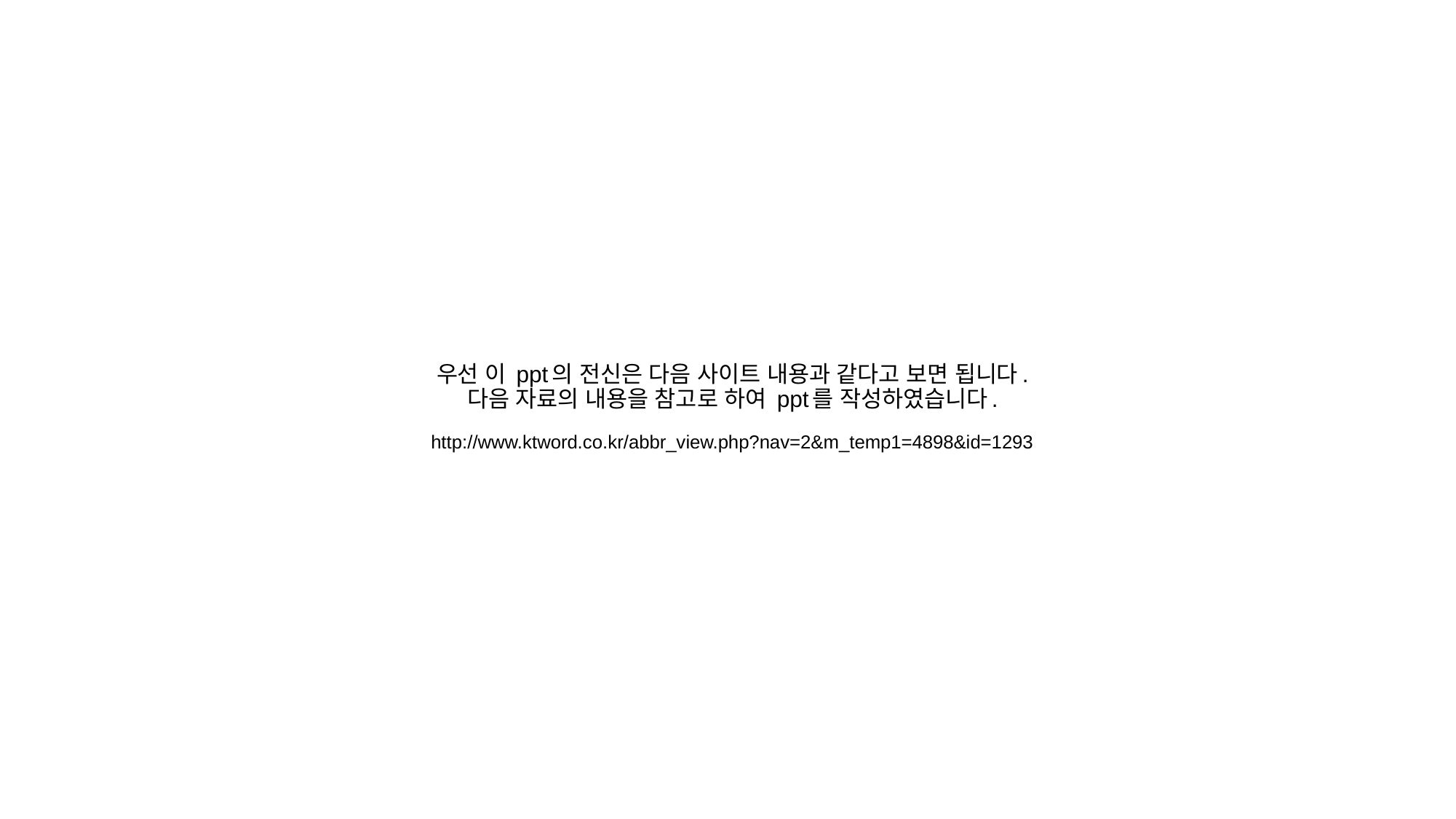

# 우선 이 ppt의 전신은 다음 사이트 내용과 같다고 보면 됩니다. 다음 자료의 내용을 참고로 하여 ppt를 작성하였습니다. http://www.ktword.co.kr/abbr_view.php?nav=2&m_temp1=4898&id=1293